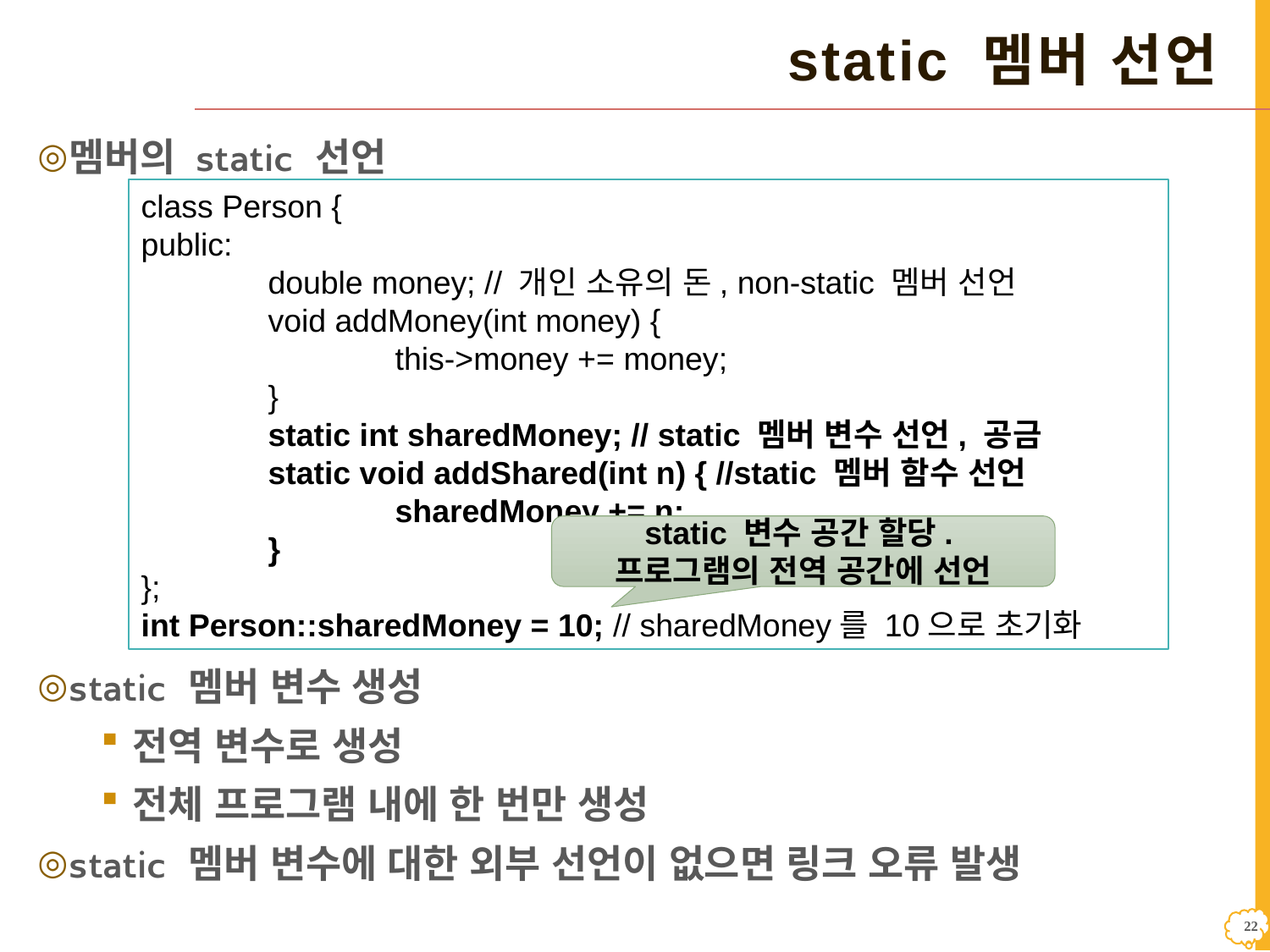

# static 멤버 선언
멤버의 static 선언

static 멤버 변수 생성
전역 변수로 생성
전체 프로그램 내에 한 번만 생성
static 멤버 변수에 대한 외부 선언이 없으면 링크 오류 발생
class Person {
public:
	double money; // 개인 소유의 돈, non-static 멤버 선언
	void addMoney(int money) {
		this->money += money;
	}
	static int sharedMoney; // static 멤버 변수 선언, 공금
	static void addShared(int n) { //static 멤버 함수 선언
		sharedMoney += n;
	}
};
int Person::sharedMoney = 10; // sharedMoney를 10으로 초기화
static 변수 공간 할당.
프로그램의 전역 공간에 선언
22